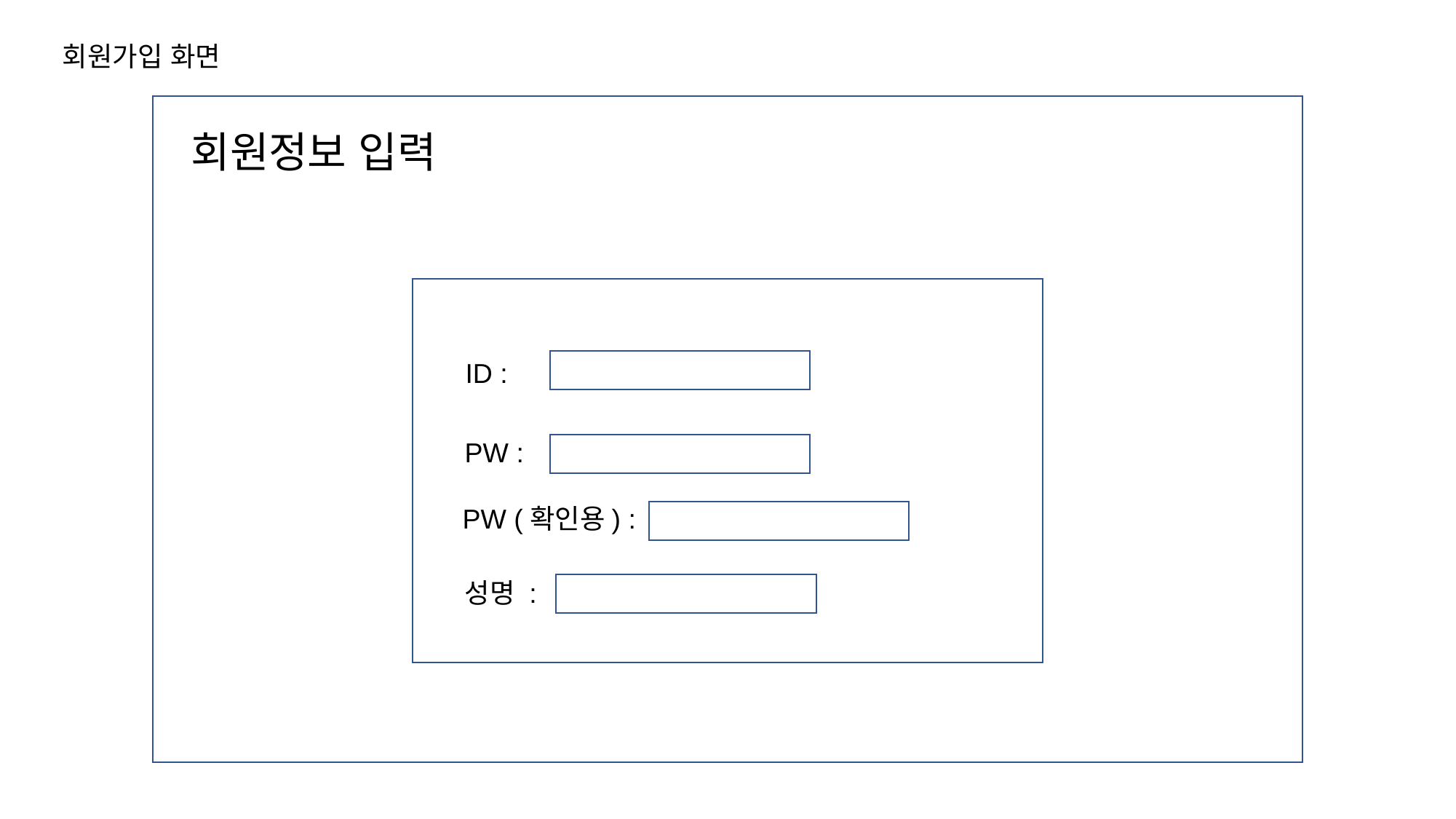

회원가입 화면

회원정보 입력

ID :

PW :

PW (확인용) :

성명 :